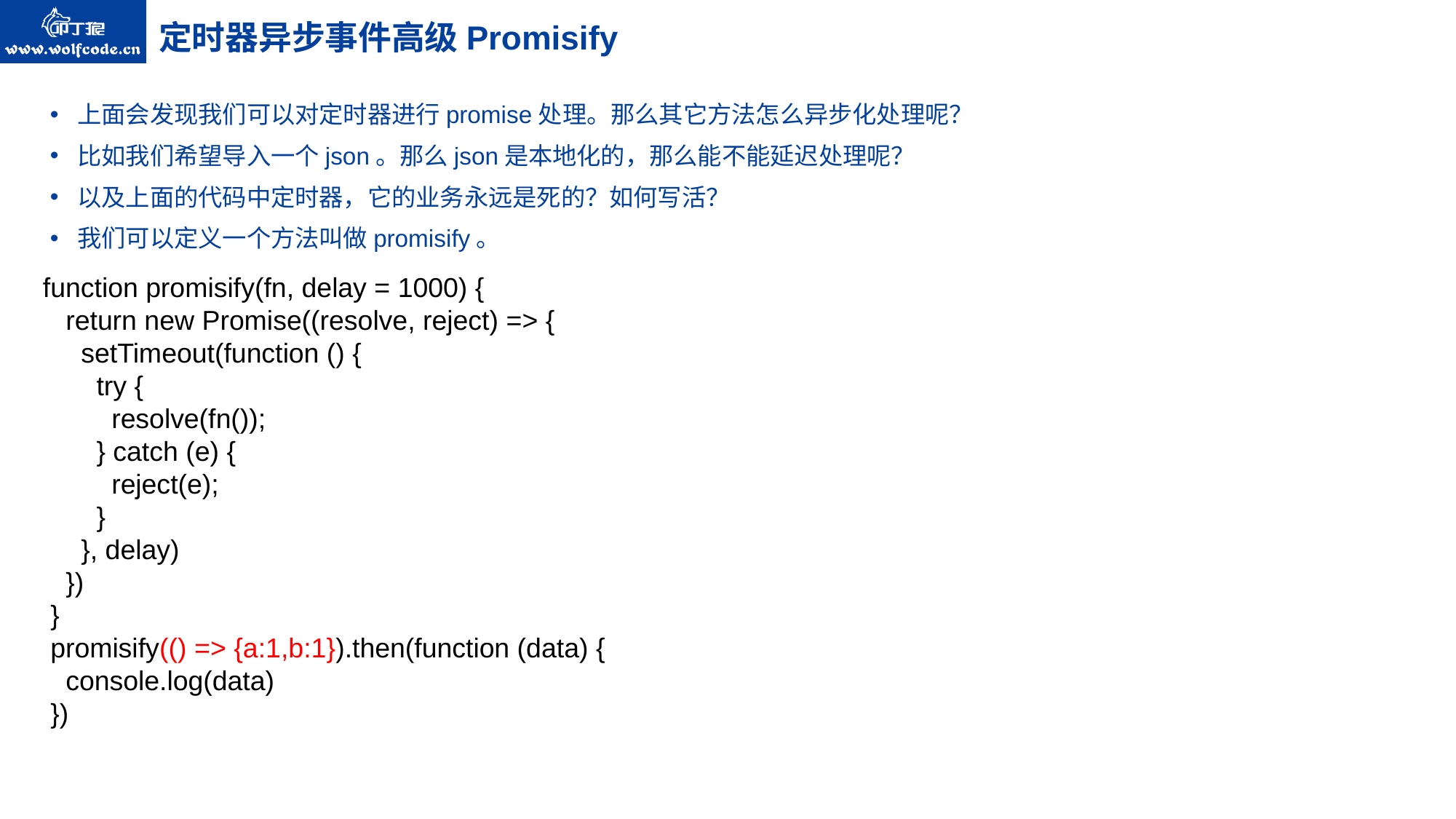

# 定时器异步事件高级Promisify
上面会发现我们可以对定时器进行promise处理。那么其它方法怎么异步化处理呢？
比如我们希望导入一个json。那么json是本地化的，那么能不能延迟处理呢？
以及上面的代码中定时器，它的业务永远是死的？如何写活？
我们可以定义一个方法叫做promisify。

 function promisify(fn, delay = 1000) {
    return new Promise((resolve, reject) => {
      setTimeout(function () {
        try {
          resolve(fn());
        } catch (e) {
          reject(e);
        }
      }, delay)
    })
  }
  promisify(() => {a:1,b:1}).then(function (data) {
    console.log(data)
  })